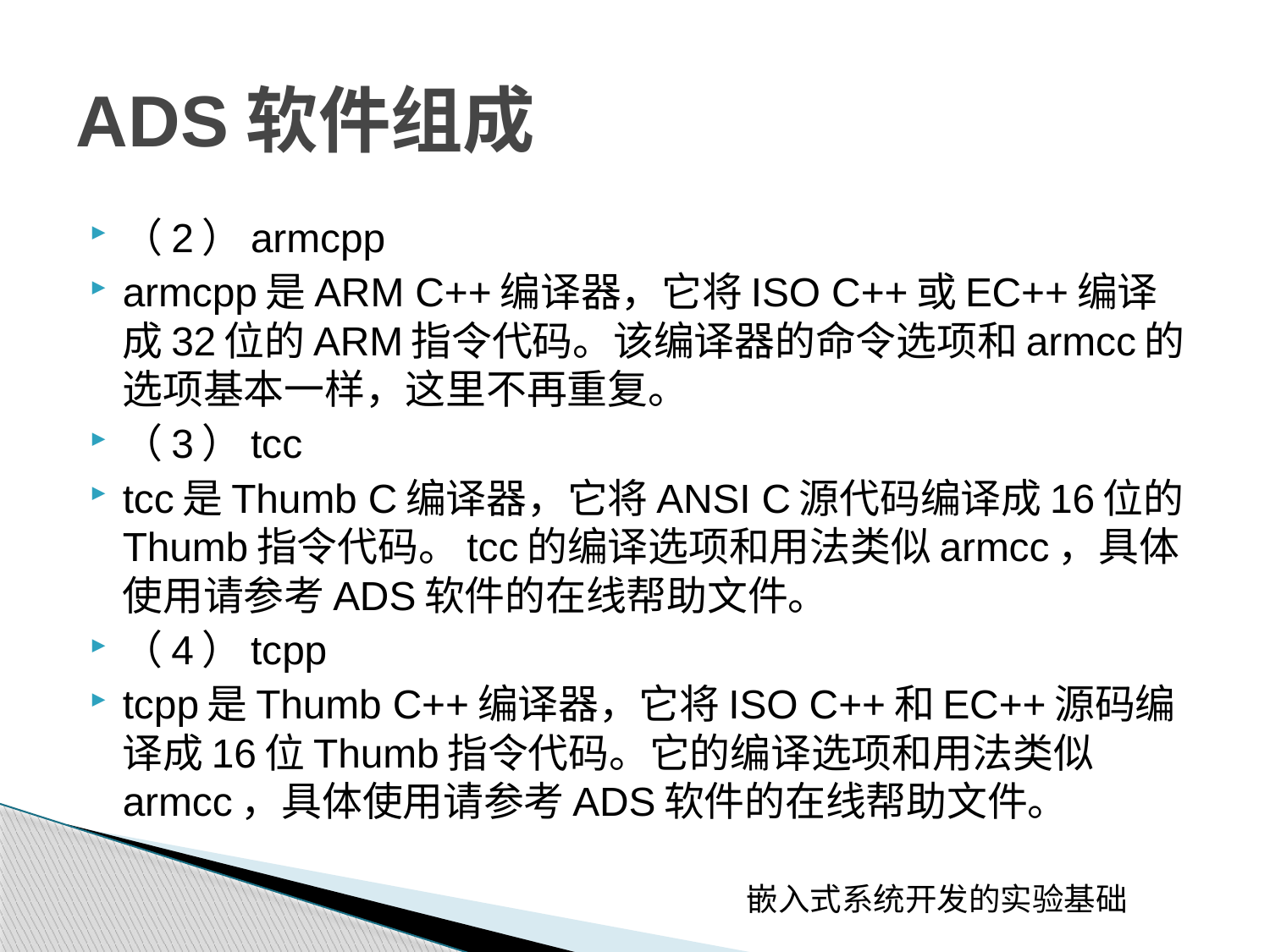

# ADS软件组成
（2）armcpp
armcpp是ARM C++编译器，它将ISO C++或EC++编译成32位的ARM指令代码。该编译器的命令选项和armcc的选项基本一样，这里不再重复。
（3）tcc
tcc是Thumb C编译器，它将ANSI C源代码编译成16位的Thumb指令代码。tcc的编译选项和用法类似armcc，具体使用请参考ADS软件的在线帮助文件。
（4）tcpp
tcpp是Thumb C++编译器，它将ISO C++和EC++源码编译成16位Thumb指令代码。它的编译选项和用法类似armcc，具体使用请参考ADS软件的在线帮助文件。
嵌入式系统开发的实验基础